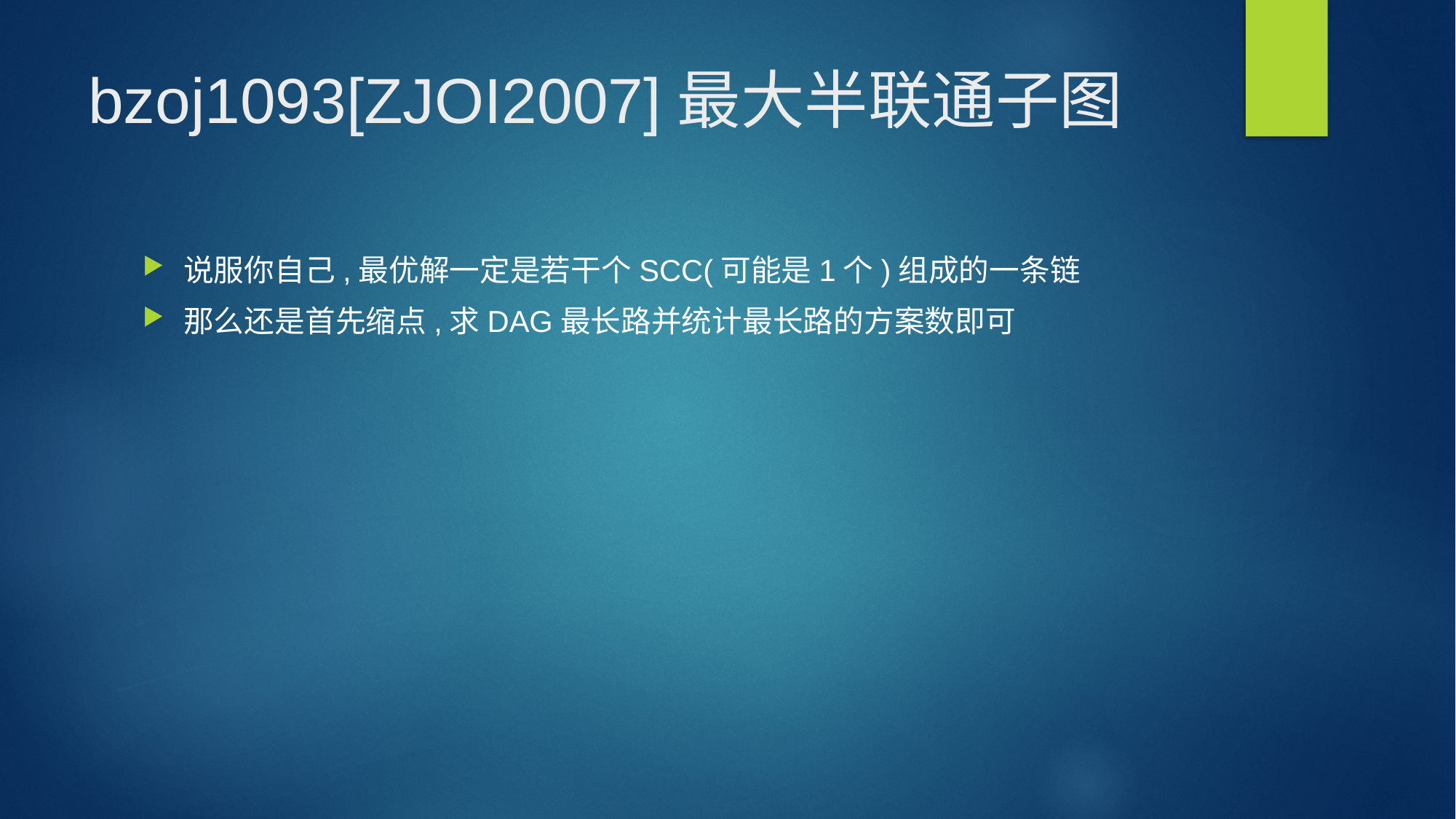

# bzoj1093[ZJOI2007]最大半联通子图
说服你自己,最优解一定是若干个SCC(可能是1个)组成的一条链
那么还是首先缩点,求DAG最长路并统计最长路的方案数即可